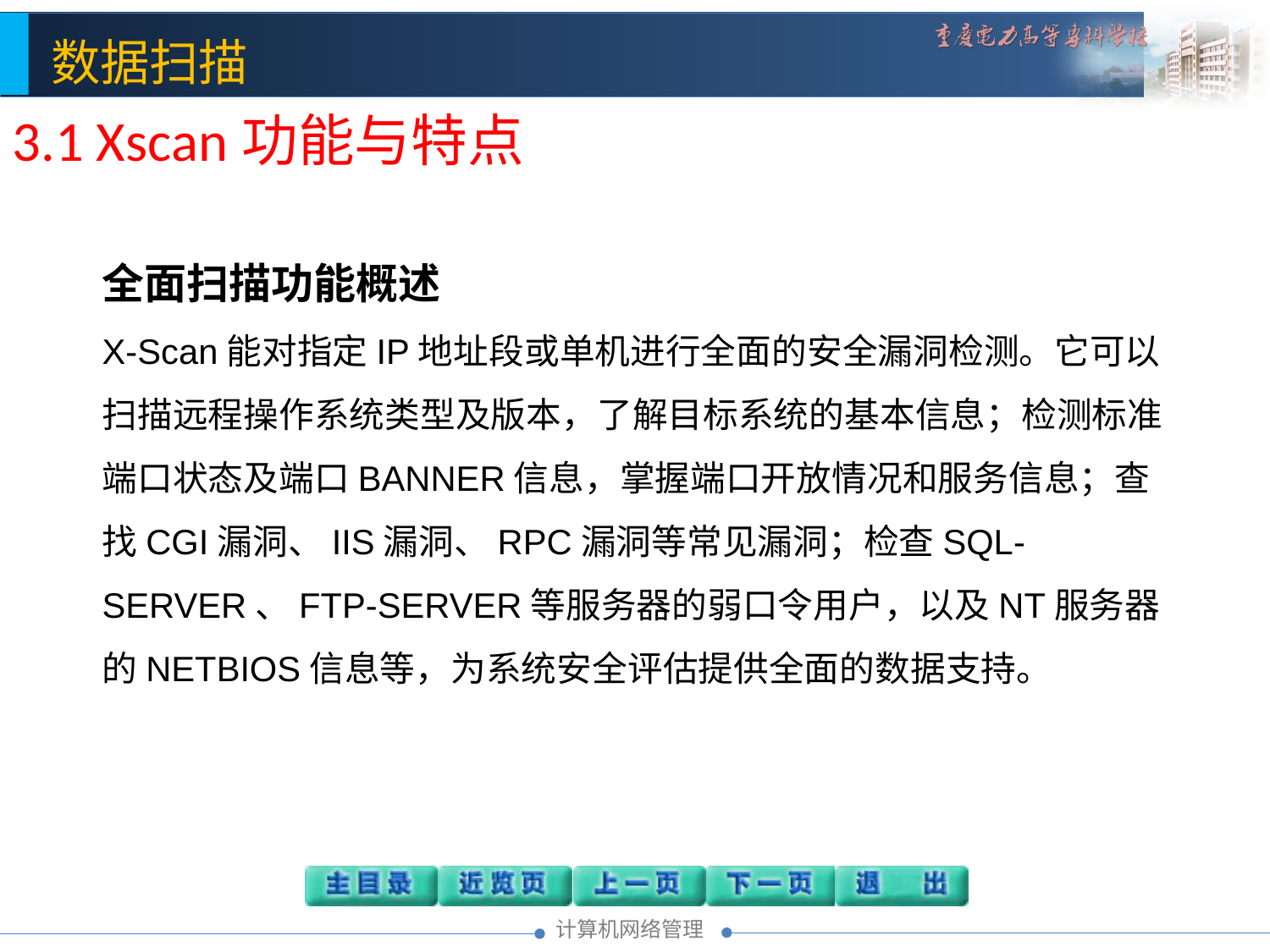

3.1 Xscan功能与特点
全面扫描功能概述
X-Scan能对指定IP地址段或单机进行全面的安全漏洞检测。它可以扫描远程操作系统类型及版本，了解目标系统的基本信息；检测标准端口状态及端口BANNER信息，掌握端口开放情况和服务信息；查找CGI漏洞、IIS漏洞、RPC漏洞等常见漏洞；检查SQL-SERVER、FTP-SERVER等服务器的弱口令用户，以及NT服务器的NETBIOS信息等，为系统安全评估提供全面的数据支持。